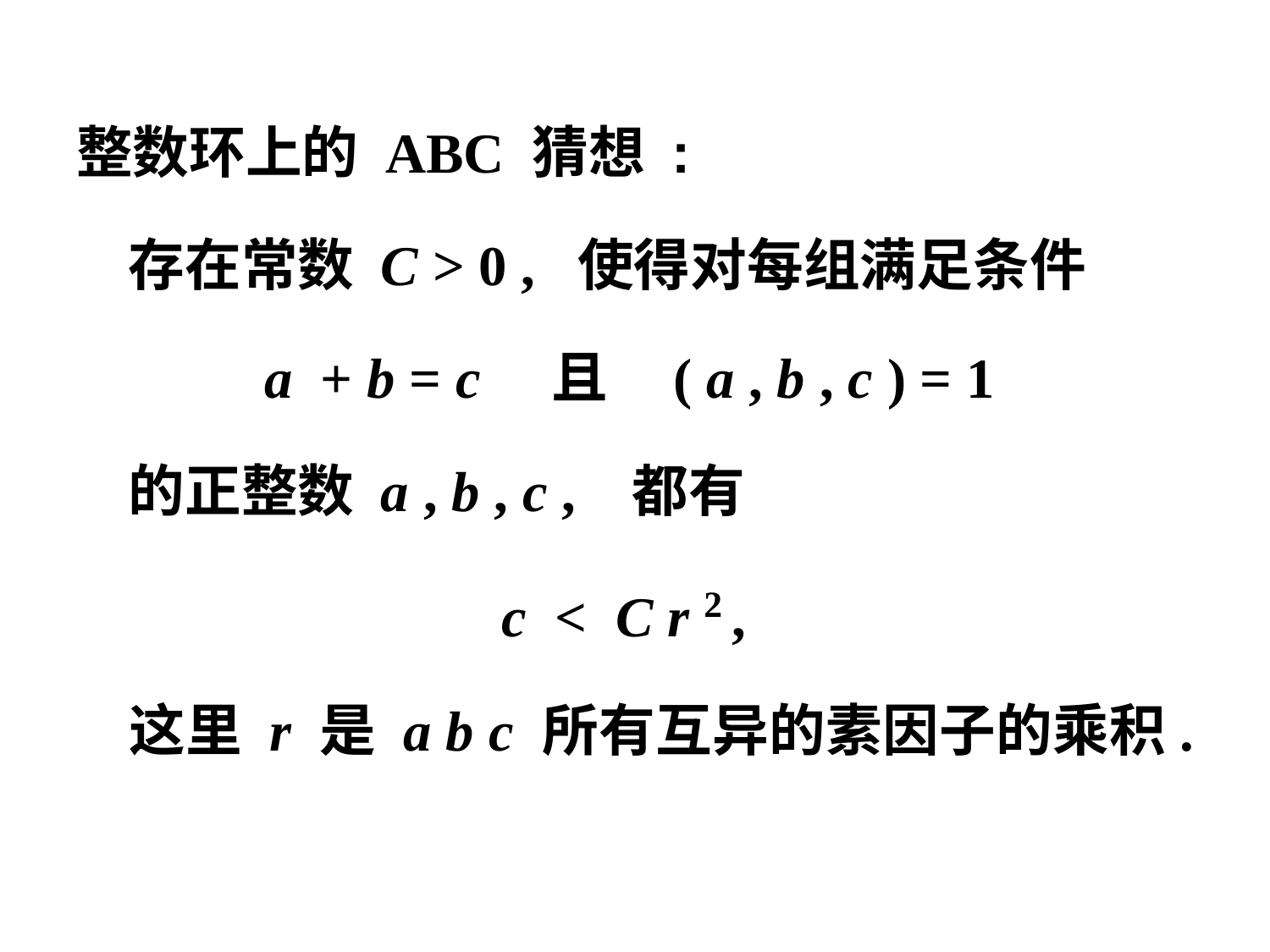

整数环上的 ABC 猜想 :
   存在常数 C > 0 ,  使得对每组满足条件
            a  + b = c    且    ( a , b , c ) = 1
   的正整数 a , b , c ,   都有
                              c  <  C r 2 ,
   这里 r 是 a b c 所有互异的素因子的乘积.